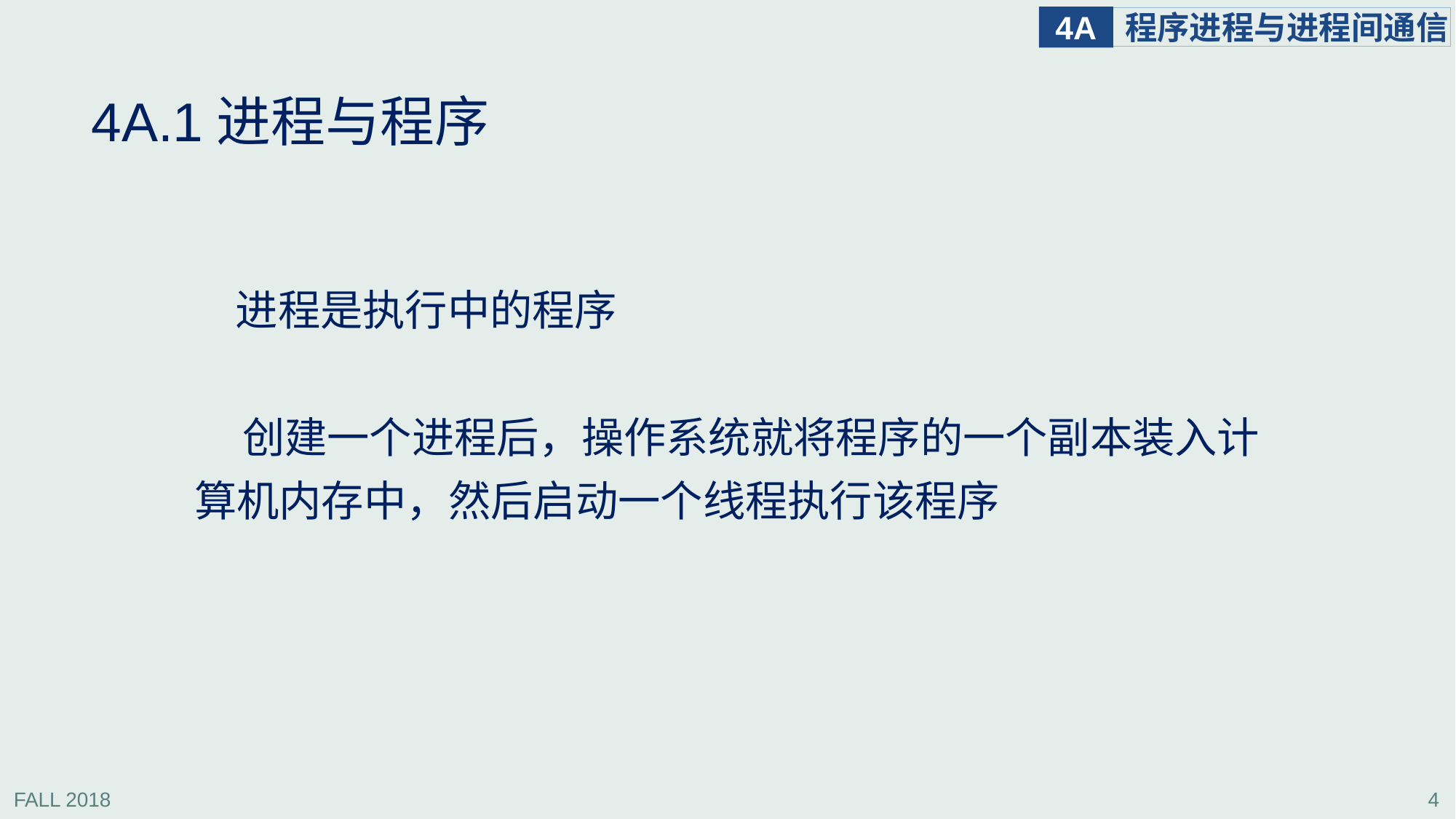

# 4A.1进程与程序
    进程是执行中的程序

    创建一个进程后，操作系统就将程序的一个副本装入计算机内存中，然后启动一个线程执行该程序